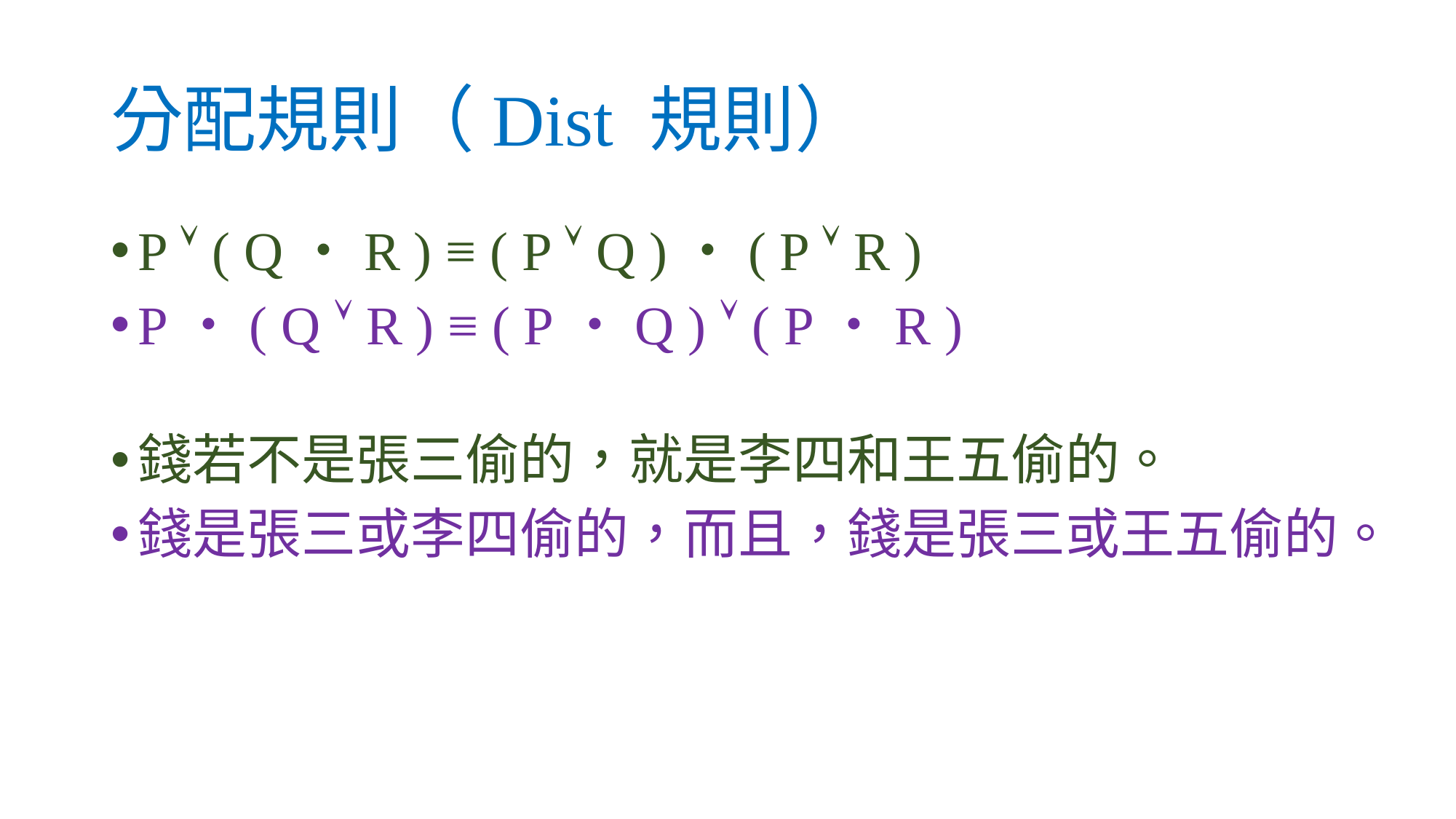

# 分配規則（Dist 規則）
P ∨ ( Q・R ) ≡ ( P ∨ Q )・( P ∨ R )
P・( Q ∨ R ) ≡ ( P・Q ) ∨ ( P・R )

錢若不是張三偷的，就是李四和王五偷的。
錢是張三或李四偷的，而且，錢是張三或王五偷的。